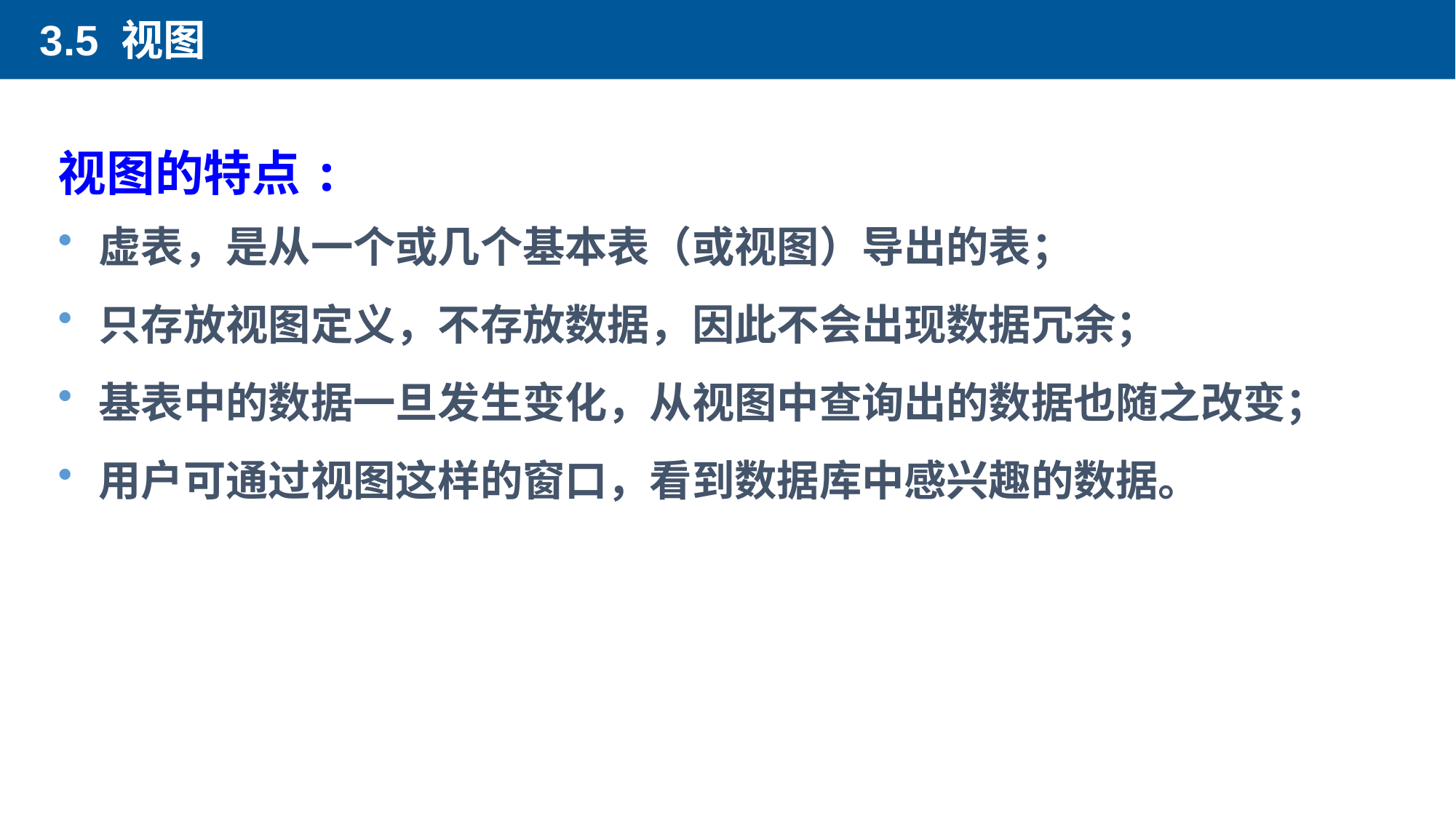

3.5 视图
视图的特点:
虚表，是从一个或几个基本表（或视图）导出的表；
只存放视图定义，不存放数据，因此不会出现数据冗余；
基表中的数据一旦发生变化，从视图中查询出的数据也随之改变；
用户可通过视图这样的窗口，看到数据库中感兴趣的数据。